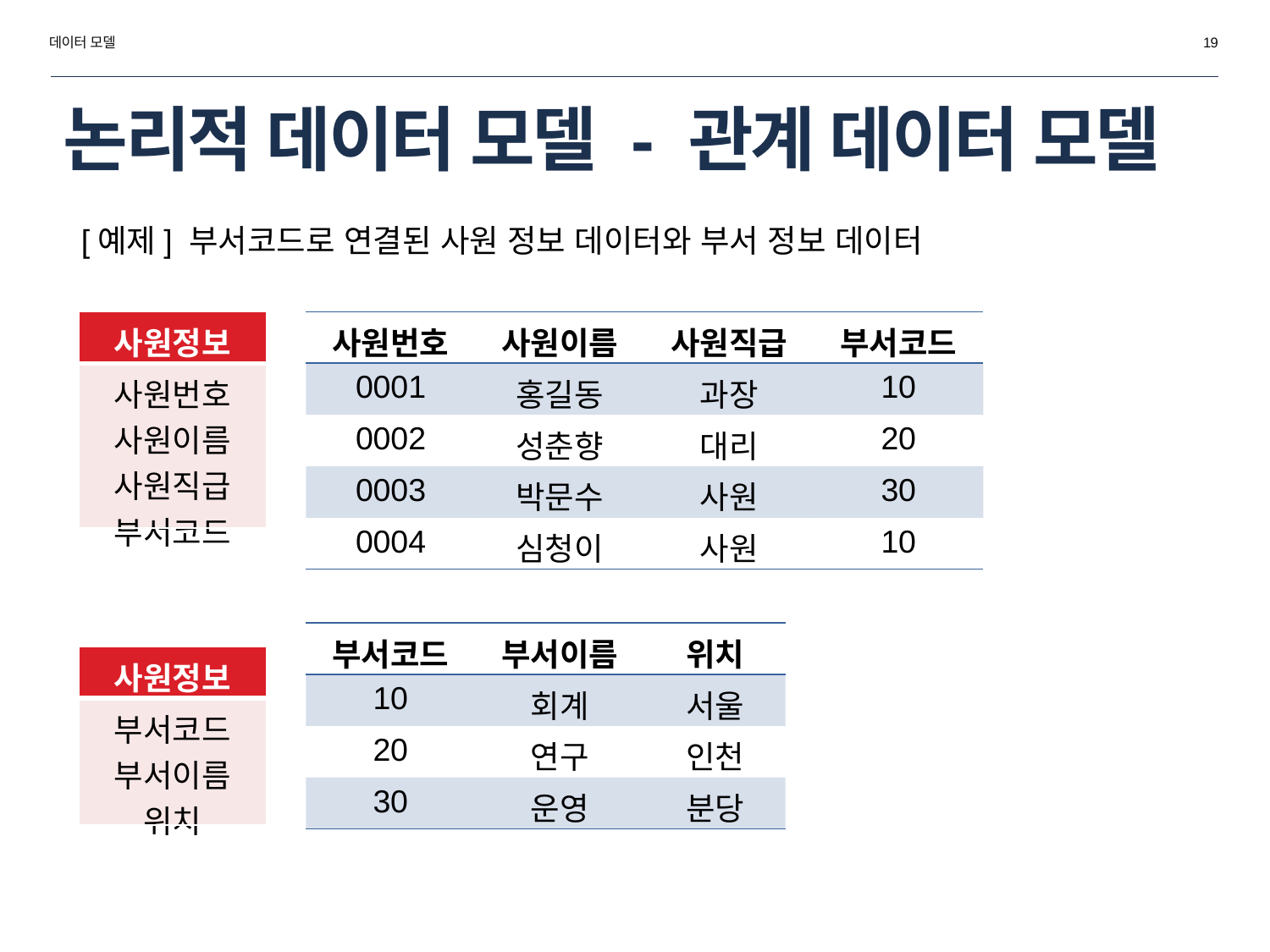

데이터 모델
19
# 논리적 데이터 모델 - 관계 데이터 모델
[예제] 부서코드로 연결된 사원 정보 데이터와 부서 정보 데이터
| 사원정보 |
| --- |
| 사원번호 사원이름 사원직급 부서코드 |
| 사원번호 | 사원이름 | 사원직급 | 부서코드 |
| --- | --- | --- | --- |
| 0001 | 홍길동 | 과장 | 10 |
| 0002 | 성춘향 | 대리 | 20 |
| 0003 | 박문수 | 사원 | 30 |
| 0004 | 심청이 | 사원 | 10 |
| 부서코드 | 부서이름 | 위치 |
| --- | --- | --- |
| 10 | 회계 | 서울 |
| 20 | 연구 | 인천 |
| 30 | 운영 | 분당 |
| 사원정보 |
| --- |
| 부서코드 부서이름 위치 |